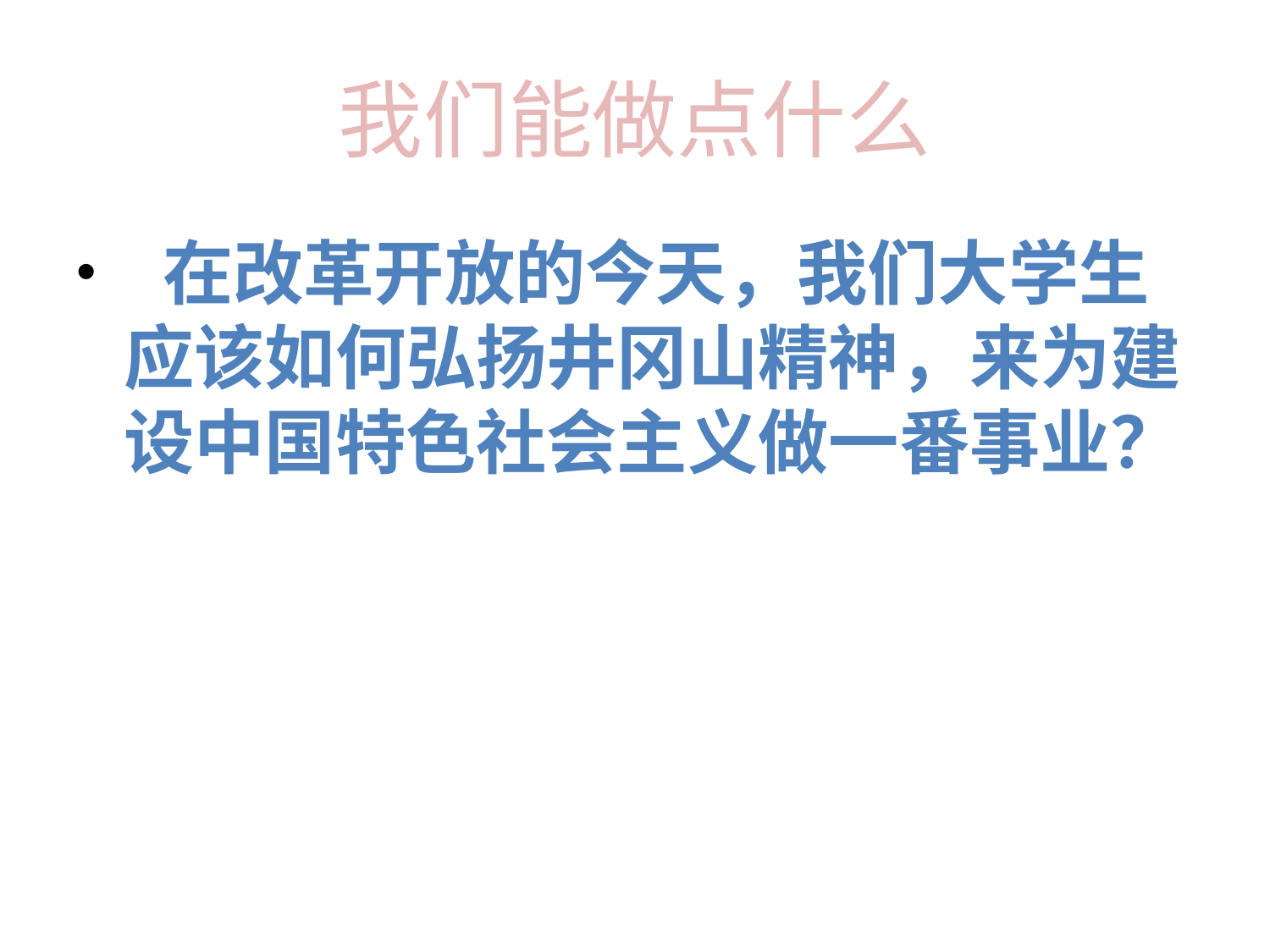

# 我们能做点什么
  在改革开放的今天，我们大学生应该如何弘扬井冈山精神，来为建设中国特色社会主义做一番事业？